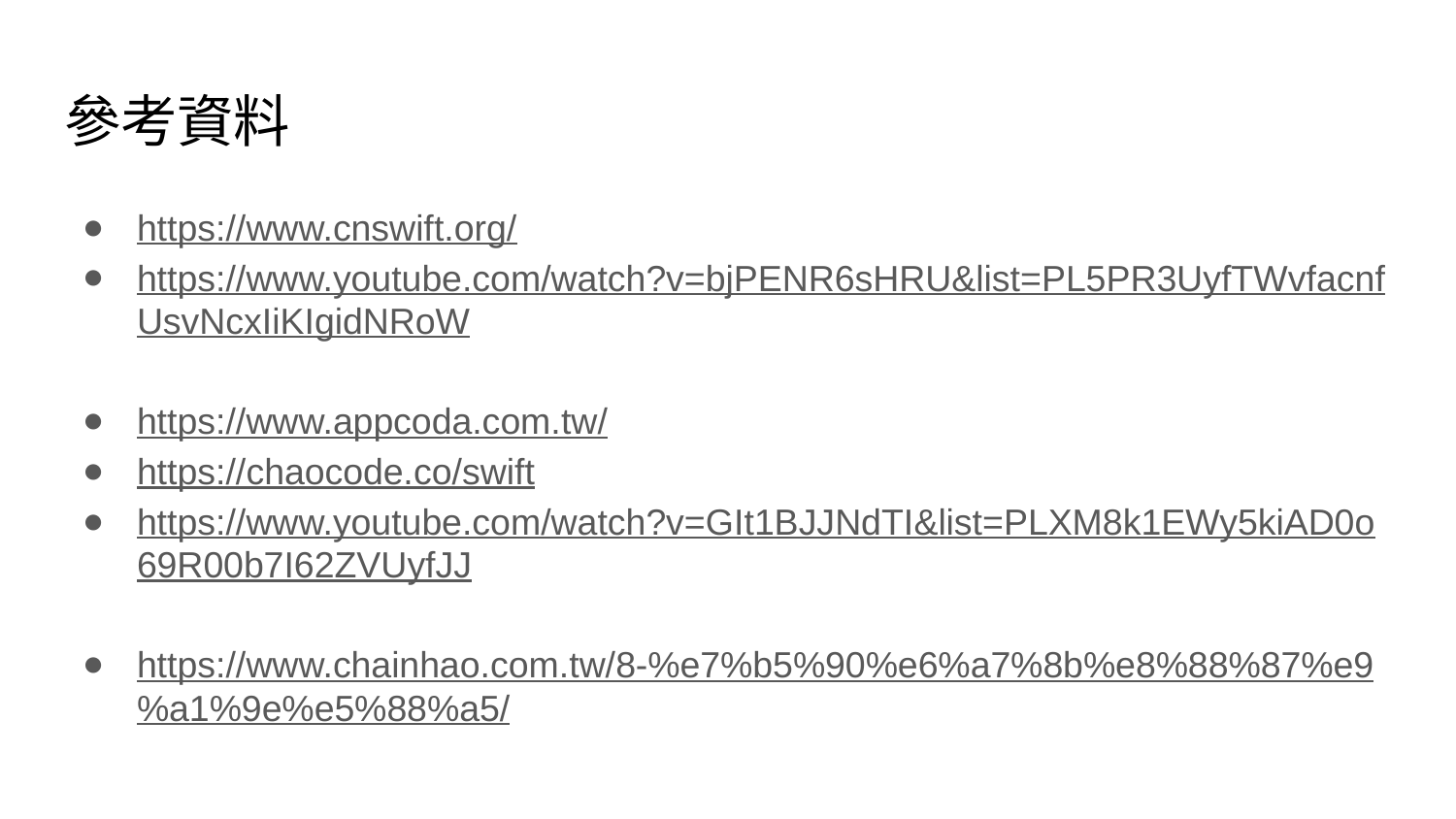

# 參考資料
https://www.cnswift.org/
https://www.youtube.com/watch?v=bjPENR6sHRU&list=PL5PR3UyfTWvfacnfUsvNcxIiKIgidNRoW
https://www.appcoda.com.tw/
https://chaocode.co/swift
https://www.youtube.com/watch?v=GIt1BJJNdTI&list=PLXM8k1EWy5kiAD0o69R00b7I62ZVUyfJJ
https://www.chainhao.com.tw/8-%e7%b5%90%e6%a7%8b%e8%88%87%e9%a1%9e%e5%88%a5/